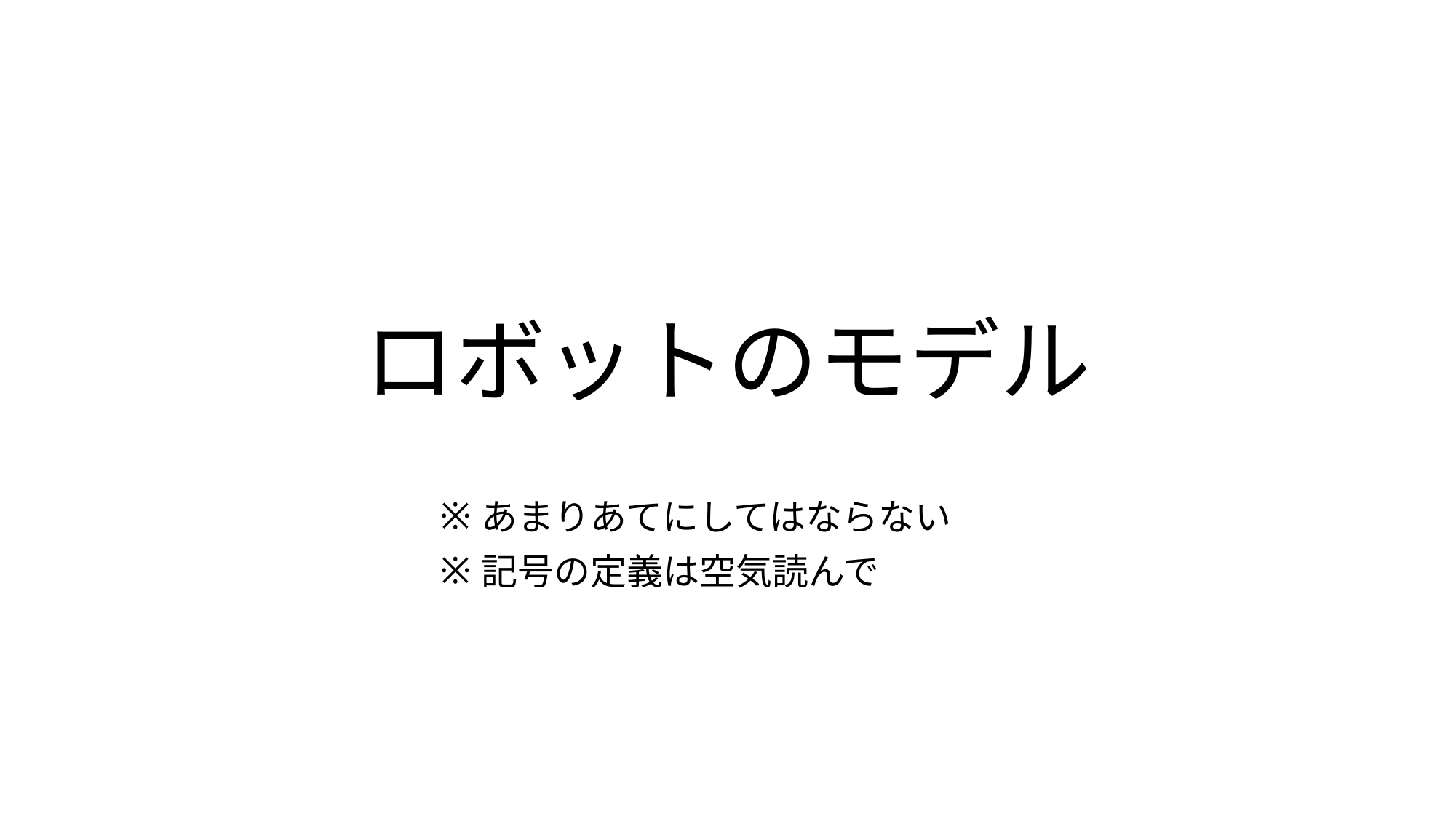

# ロボットのモデル
あまりあてにしてはならない
記号の定義は空気読んで